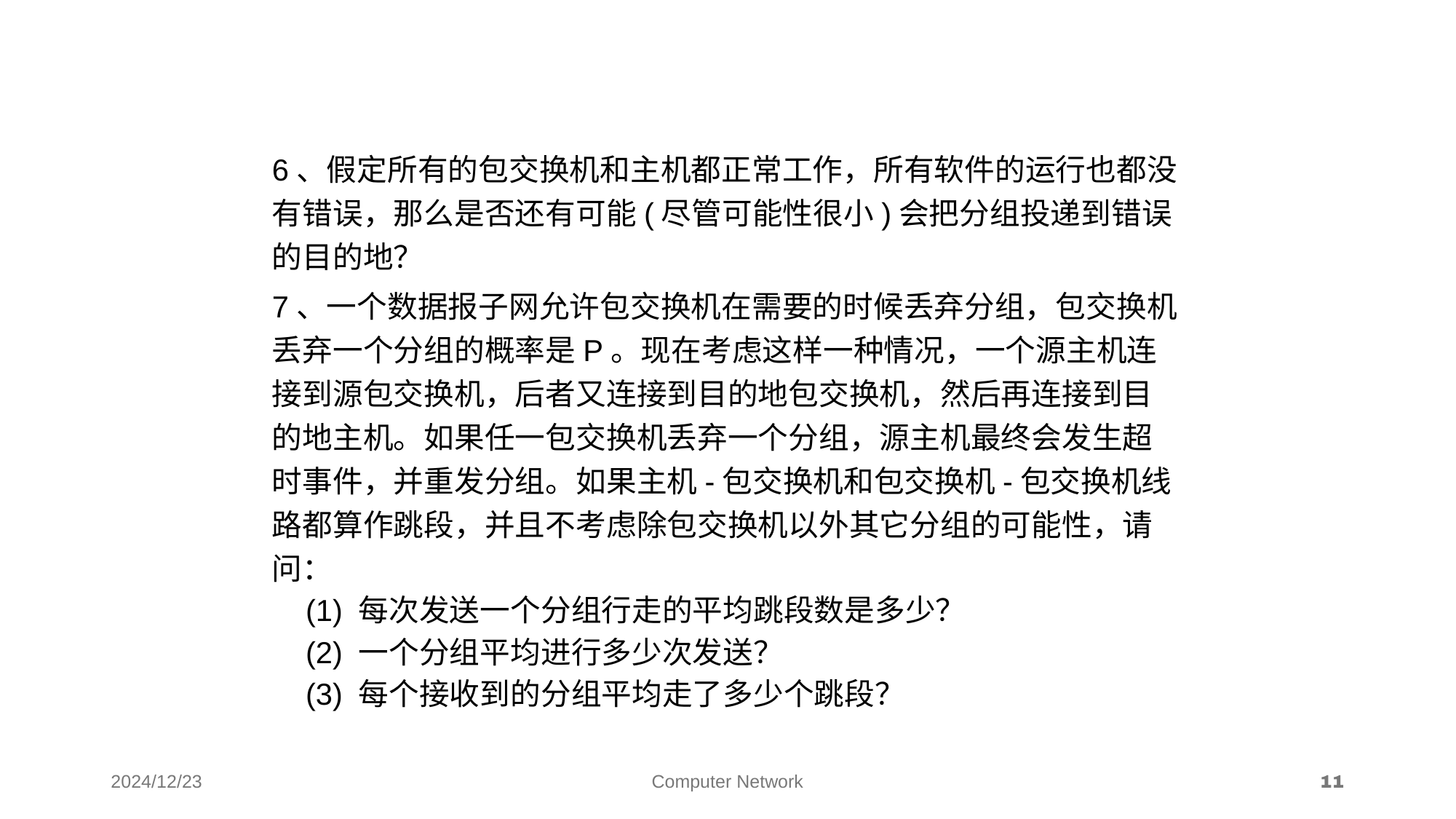

6、假定所有的包交换机和主机都正常工作，所有软件的运行也都没有错误，那么是否还有可能(尽管可能性很小)会把分组投递到错误的目的地？
7、一个数据报子网允许包交换机在需要的时候丢弃分组，包交换机丢弃一个分组的概率是P。现在考虑这样一种情况，一个源主机连接到源包交换机，后者又连接到目的地包交换机，然后再连接到目的地主机。如果任一包交换机丢弃一个分组，源主机最终会发生超时事件，并重发分组。如果主机-包交换机和包交换机-包交换机线路都算作跳段，并且不考虑除包交换机以外其它分组的可能性，请问：
    (1) 每次发送一个分组行走的平均跳段数是多少？
    (2) 一个分组平均进行多少次发送？
    (3) 每个接收到的分组平均走了多少个跳段？
Computer Network
11
2024/12/23